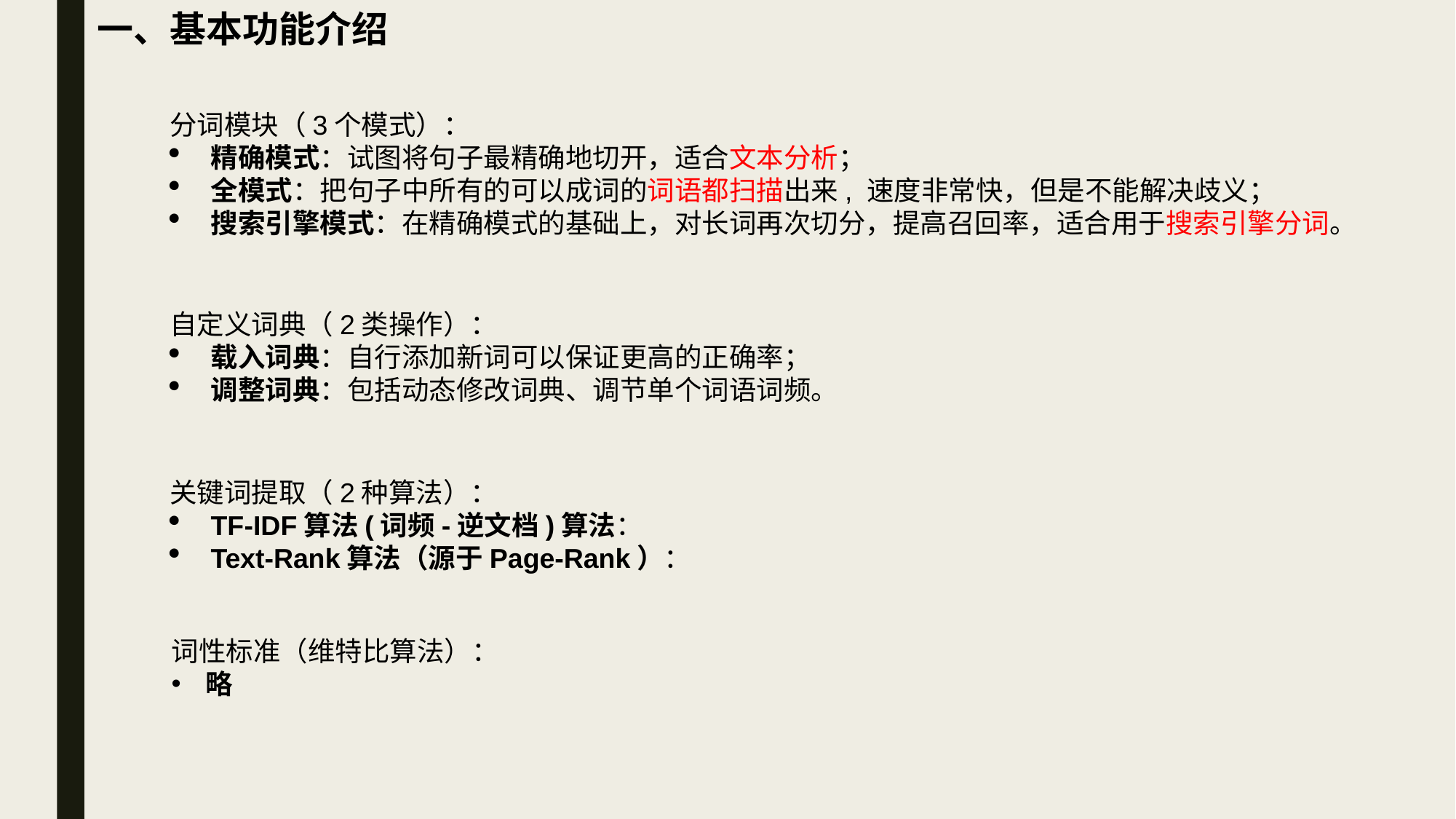

一、基本功能介绍
分词模块（3个模式）：
精确模式：试图将句子最精确地切开，适合文本分析；
全模式：把句子中所有的可以成词的词语都扫描出来, 速度非常快，但是不能解决歧义；
搜索引擎模式：在精确模式的基础上，对长词再次切分，提高召回率，适合用于搜索引擎分词。
自定义词典（2类操作）：
载入词典：自行添加新词可以保证更高的正确率；
调整词典：包括动态修改词典、调节单个词语词频。
关键词提取（2种算法）：
TF-IDF算法(词频-逆文档)算法：
Text-Rank算法（源于Page-Rank）：
词性标准（维特比算法）：
略